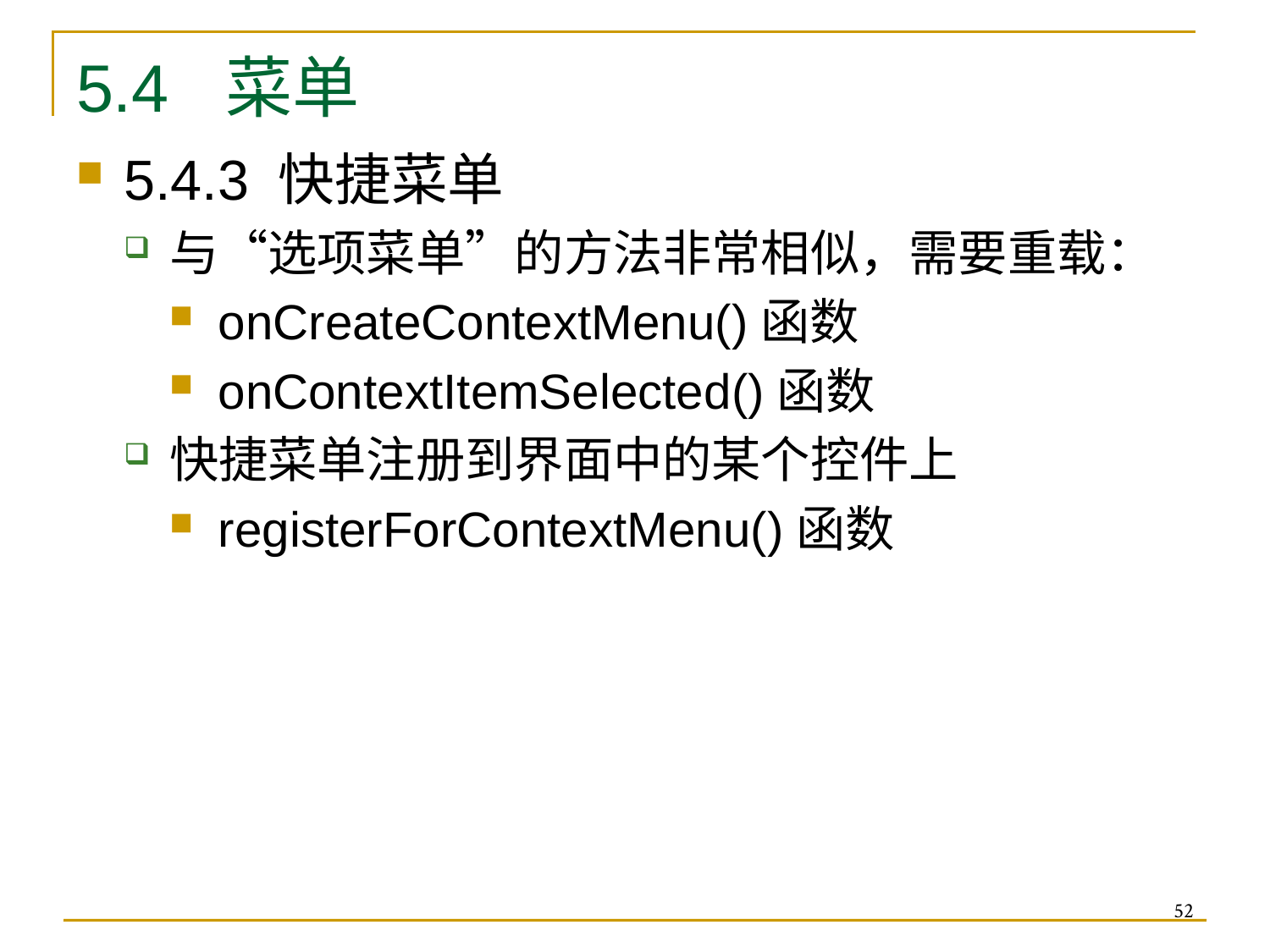

# 5.4 菜单
5.4.3 快捷菜单
与“选项菜单”的方法非常相似，需要重载：
onCreateContextMenu()函数
onContextItemSelected()函数
快捷菜单注册到界面中的某个控件上
registerForContextMenu()函数
52